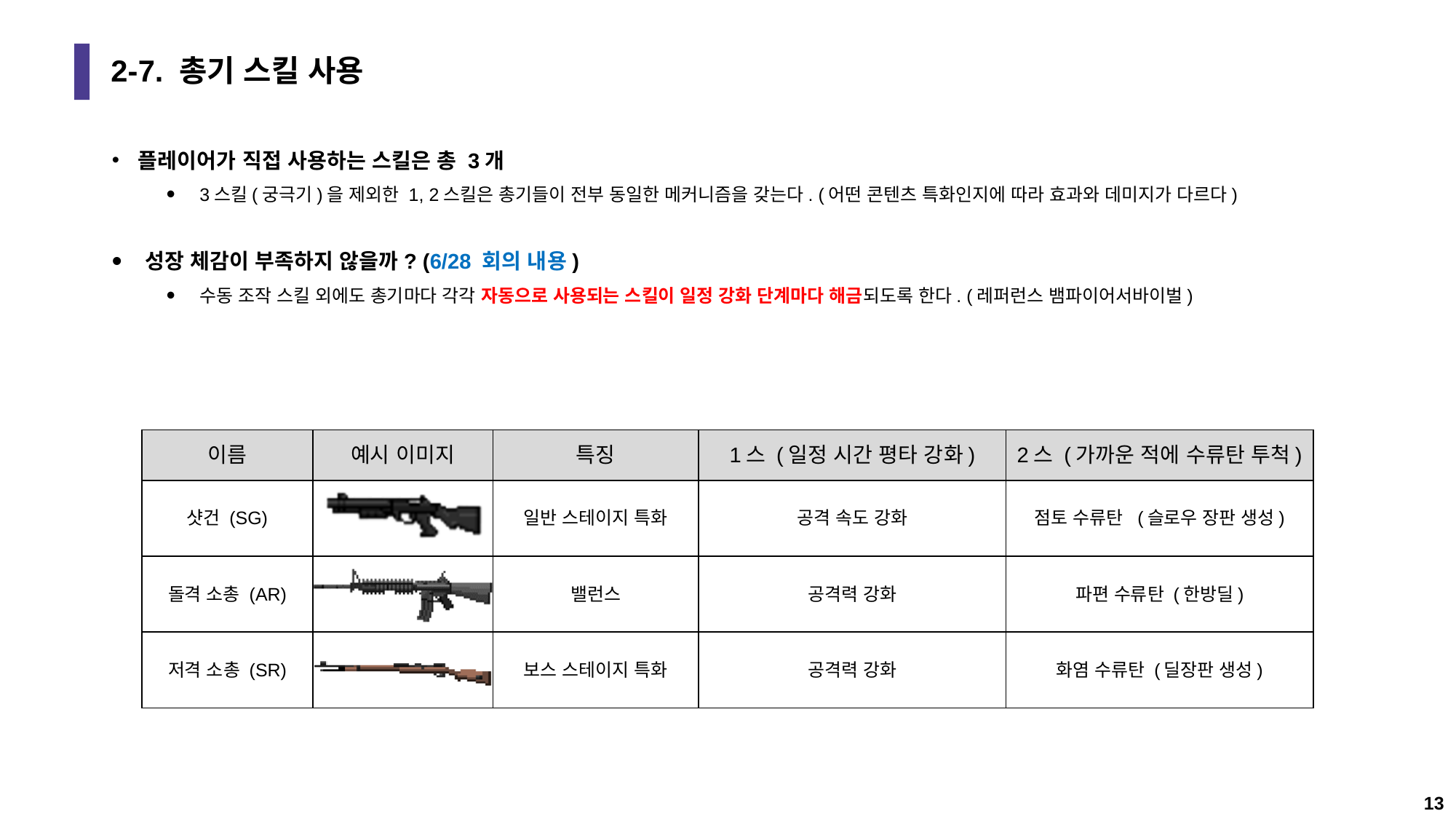

# 2-7. 총기 스킬 사용
플레이어가 직접 사용하는 스킬은 총 3개
3스킬(궁극기)을 제외한 1, 2스킬은 총기들이 전부 동일한 메커니즘을 갖는다. (어떤 콘텐츠 특화인지에 따라 효과와 데미지가 다르다)

성장 체감이 부족하지 않을까? (6/28 회의 내용)
수동 조작 스킬 외에도 총기마다 각각 자동으로 사용되는 스킬이 일정 강화 단계마다 해금되도록 한다. (레퍼런스 뱀파이어서바이벌)
| 이름 | 예시 이미지 | 특징 | 1스 (일정 시간 평타 강화) | 2스 (가까운 적에 수류탄 투척) |
| --- | --- | --- | --- | --- |
| 샷건 (SG) |  | 일반 스테이지 특화 | 공격 속도 강화 | 점토 수류탄 (슬로우 장판 생성) |
| 돌격 소총 (AR) |  | 밸런스 | 공격력 강화 | 파편 수류탄 (한방딜) |
| 저격 소총 (SR) |  | 보스 스테이지 특화 | 공격력 강화 | 화염 수류탄 (딜장판 생성) |